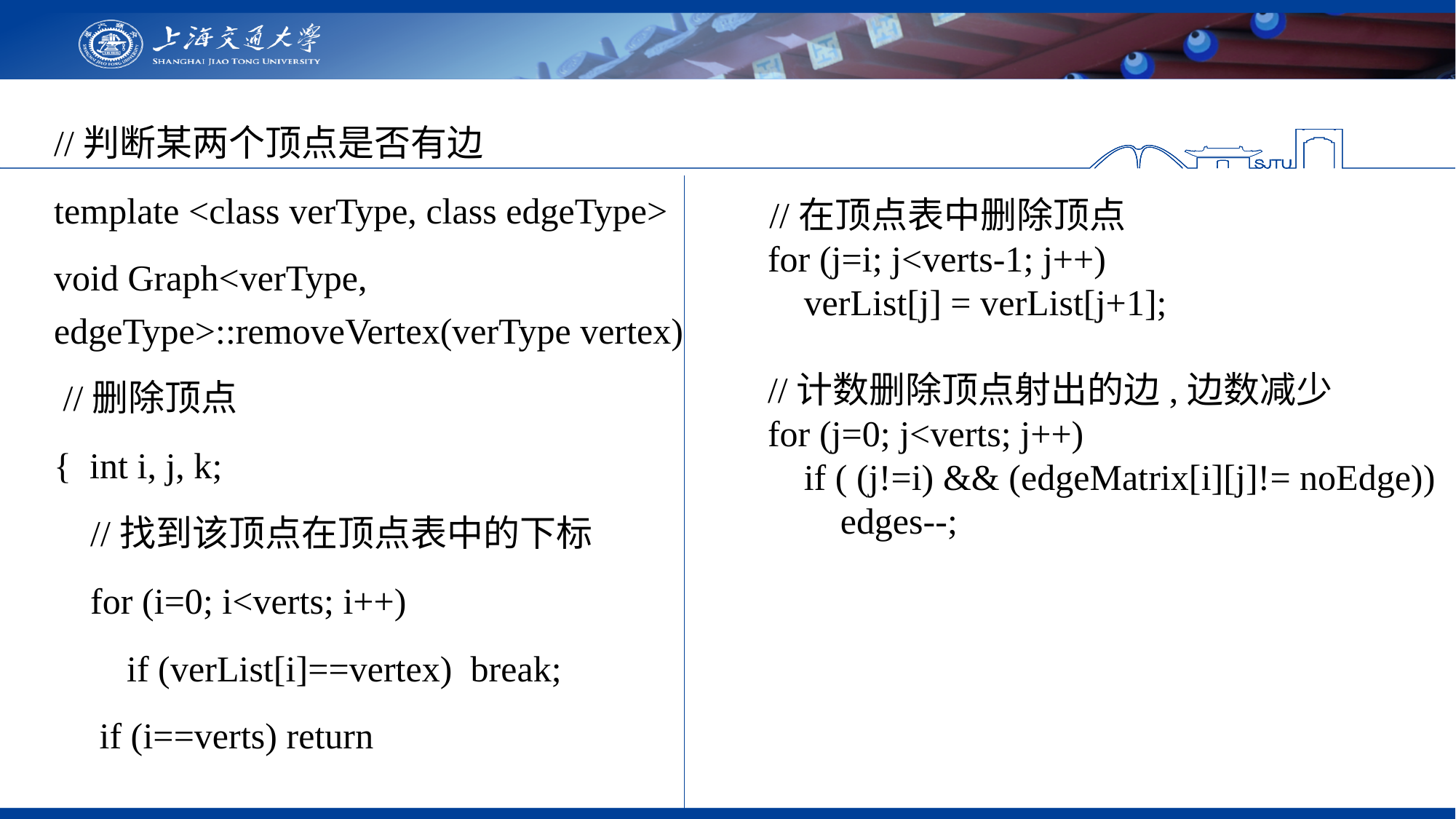

//判断某两个顶点是否有边
template <class verType, class edgeType>
void Graph<verType, edgeType>::removeVertex(verType vertex)
 //删除顶点
{  int i, j, k;
    //找到该顶点在顶点表中的下标
    for (i=0; i<verts; i++)
        if (verList[i]==vertex)  break;
     if (i==verts) return
     //在顶点表中删除顶点
    for (j=i; j<verts-1; j++)
        verList[j] = verList[j+1];

    //计数删除顶点射出的边,边数减少
    for (j=0; j<verts; j++)
        if ( (j!=i) && (edgeMatrix[i][j]!= noEdge))
            edges--;